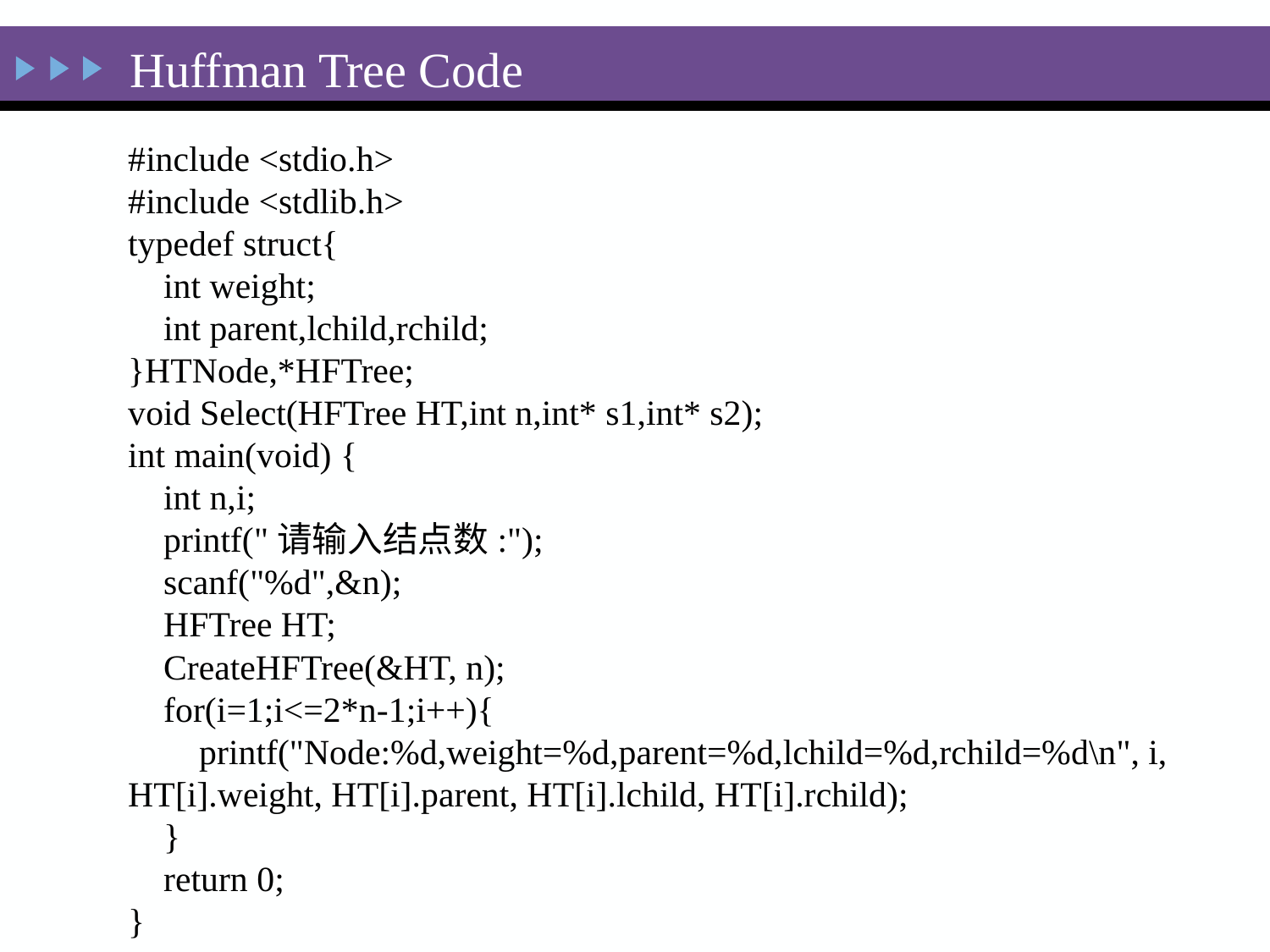

# Huffman Tree Code
#include <stdio.h>
#include <stdlib.h>
typedef struct{
    int weight;
    int parent,lchild,rchild;
}HTNode,*HFTree;
void Select(HFTree HT,int n,int* s1,int* s2);
int main(void) {
    int n,i;
    printf("请输入结点数:");
    scanf("%d",&n);
    HFTree HT;
    CreateHFTree(&HT, n);
    for(i=1;i<=2*n-1;i++){
        printf("Node:%d,weight=%d,parent=%d,lchild=%d,rchild=%d\n", i, HT[i].weight, HT[i].parent, HT[i].lchild, HT[i].rchild);
    }
    return 0;
}